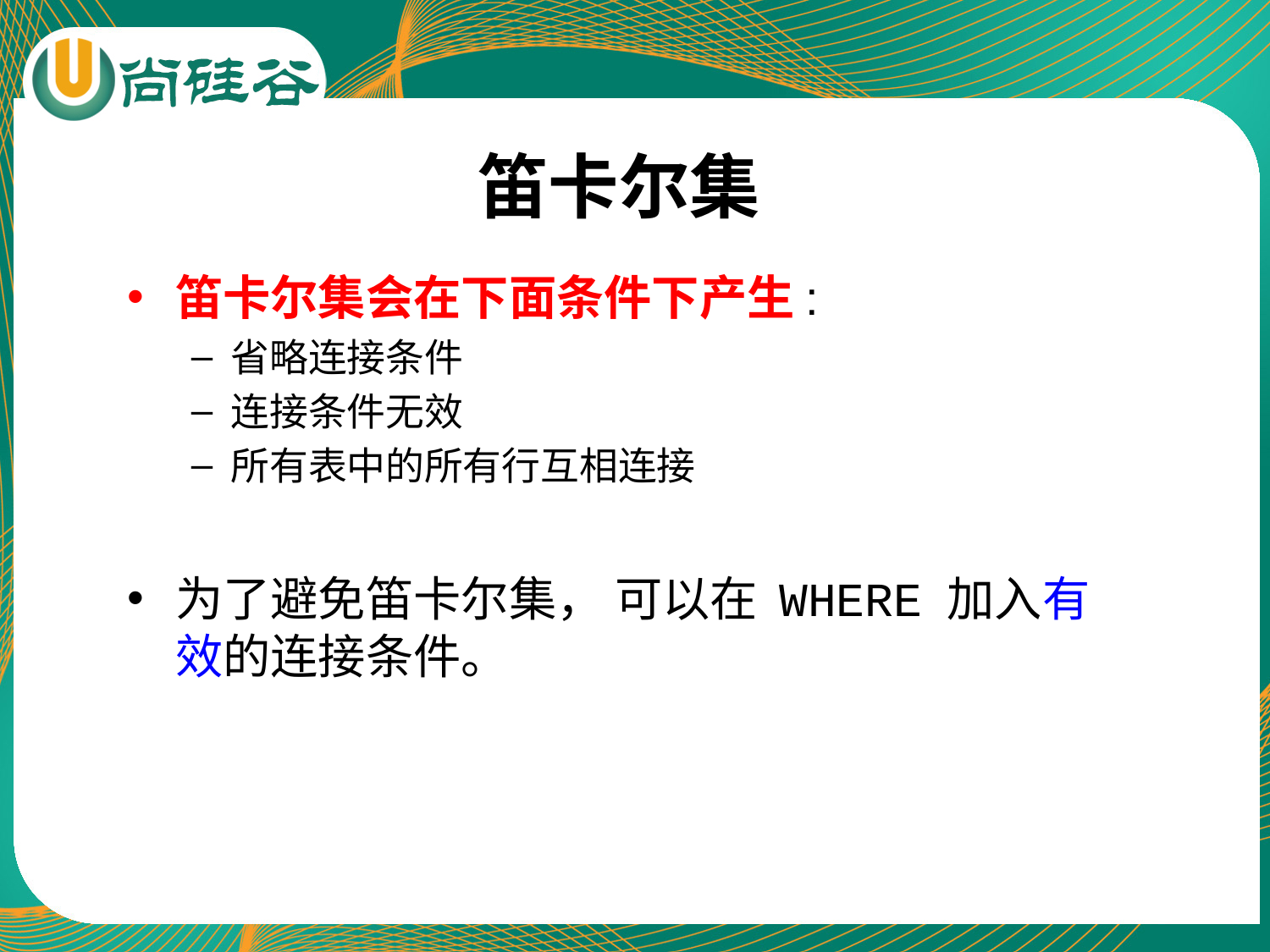

# 笛卡尔集
笛卡尔集会在下面条件下产生:
省略连接条件
连接条件无效
所有表中的所有行互相连接

为了避免笛卡尔集， 可以在 WHERE 加入有效的连接条件。